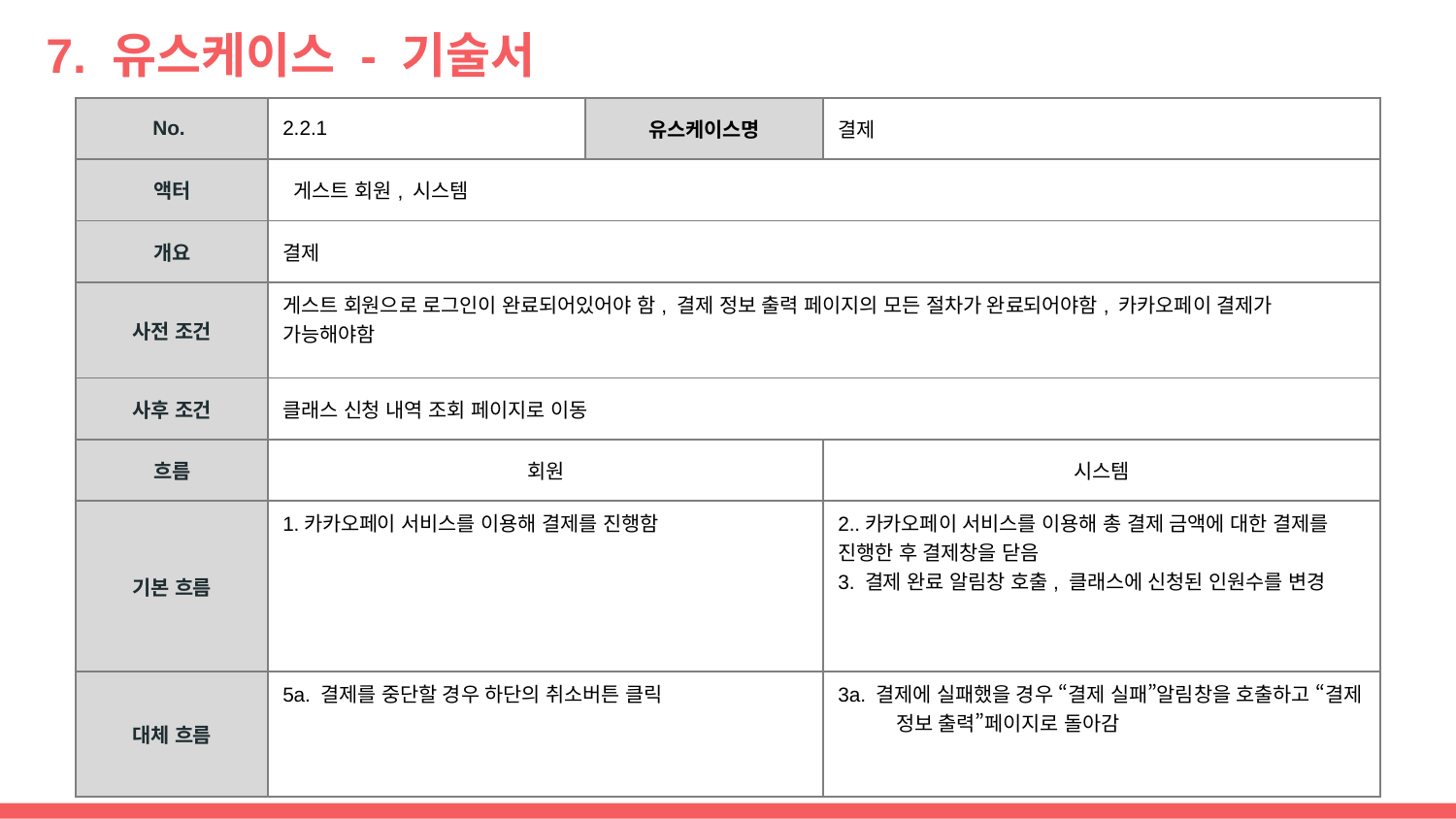

# 7. 유스케이스 - 기술서
| No. | 2.2.1 | 유스케이스명 | 결제 |
| --- | --- | --- | --- |
| 액터 | 게스트 회원, 시스템 |  |  |
| 개요 | 결제 |  |  |
| 사전 조건 | 게스트 회원으로 로그인이 완료되어있어야 함, 결제 정보 출력 페이지의 모든 절차가 완료되어야함, 카카오페이 결제가 가능해야함 |  |  |
| 사후 조건 | 클래스 신청 내역 조회 페이지로 이동 |  |  |
| 흐름 | 회원 |  | 시스템 |
| 기본 흐름 | 1.카카오페이 서비스를 이용해 결제를 진행함 |  | 2..카카오페이 서비스를 이용해 총 결제 금액에 대한 결제를 진행한 후 결제창을 닫음 3. 결제 완료 알림창 호출, 클래스에 신청된 인원수를 변경 |
| 대체 흐름 | 5a. 결제를 중단할 경우 하단의 취소버튼 클릭 |  | 3a. 결제에 실패했을 경우 “결제 실패”알림창을 호출하고 “결제 정보 출력”페이지로 돌아감 |